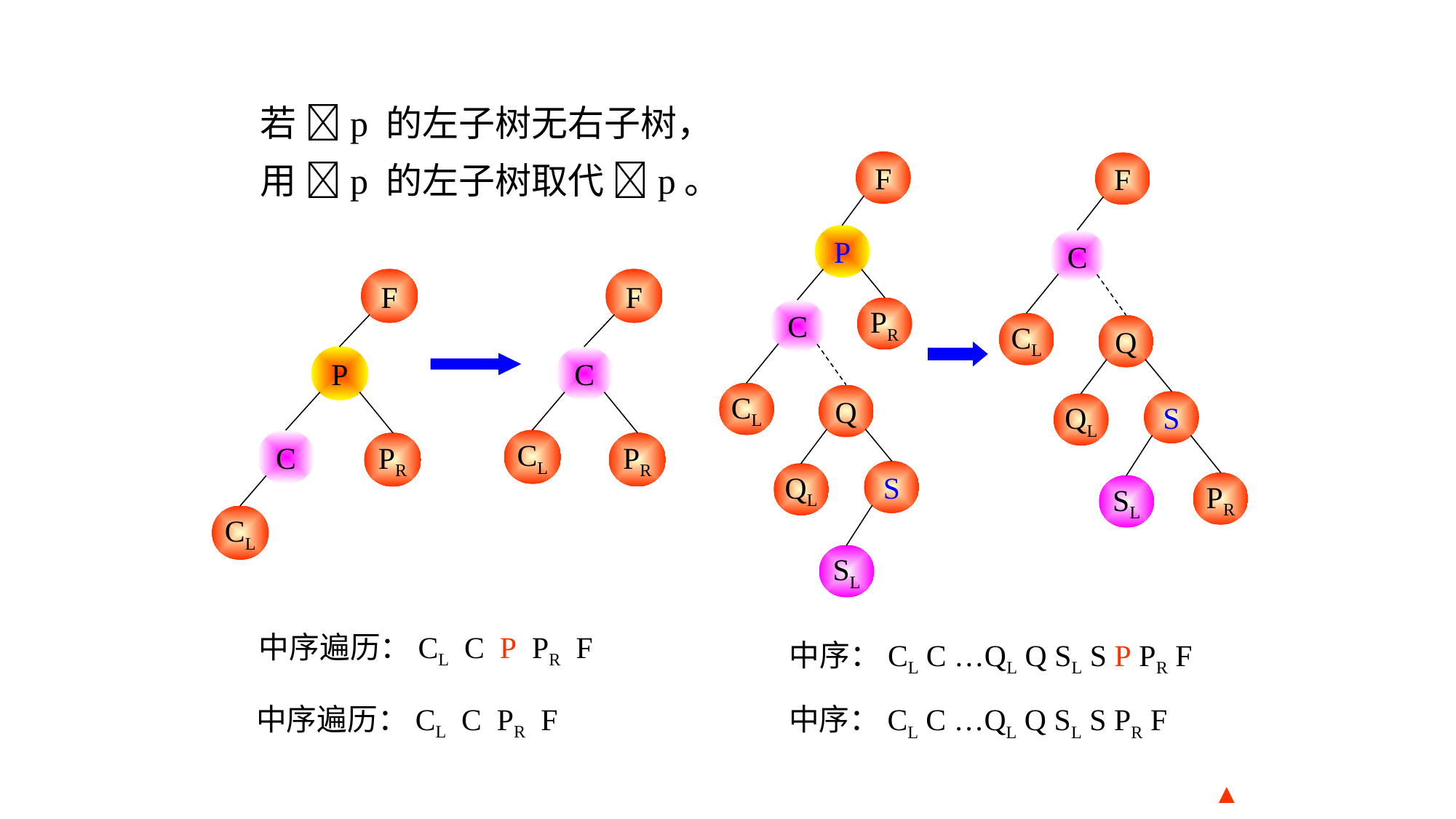

若 ∗p 的左子树无右子树，
 用 ∗p 的左子树取代 ∗p。
F
P
PR
C
CL
Q
S
QL
SL
F
C
CL
Q
S
QL
PR
SL
F
C
CL
PR
F
P
C
PR
CL

中序遍历：CL  C  P  PR  F
中序：CL C …QL Q SL S P PR F
中序遍历：CL  C  PR  F
中序：CL C …QL Q SL S PR F
▲